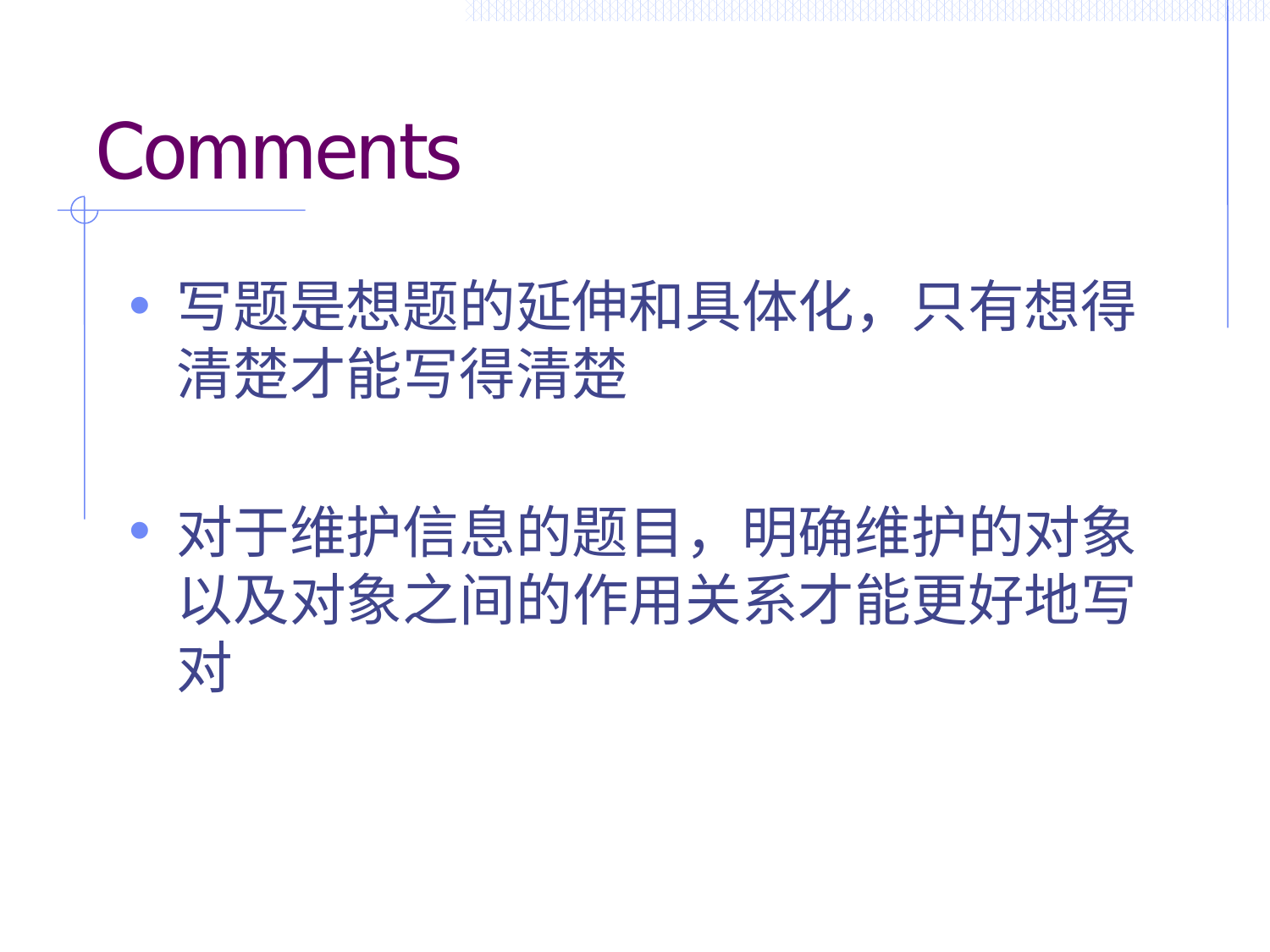

# Comments
写题是想题的延伸和具体化，只有想得清楚才能写得清楚

对于维护信息的题目，明确维护的对象以及对象之间的作用关系才能更好地写对